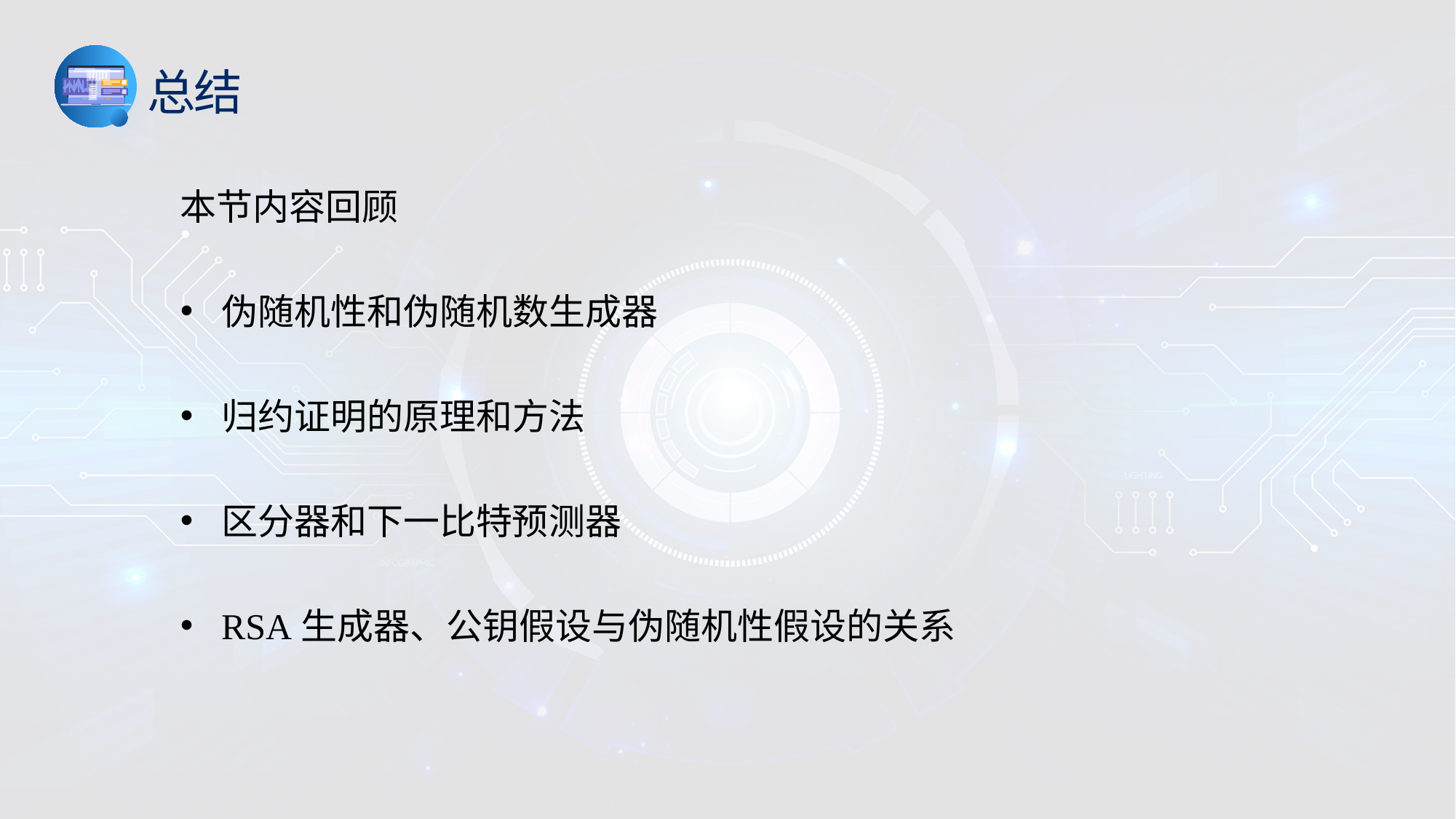

总结

本节内容回顾

伪随机性和伪随机数生成器

归约证明的原理和方法

区分器和下一比特预测器

RSA生成器、公钥假设与伪随机性假设的关系